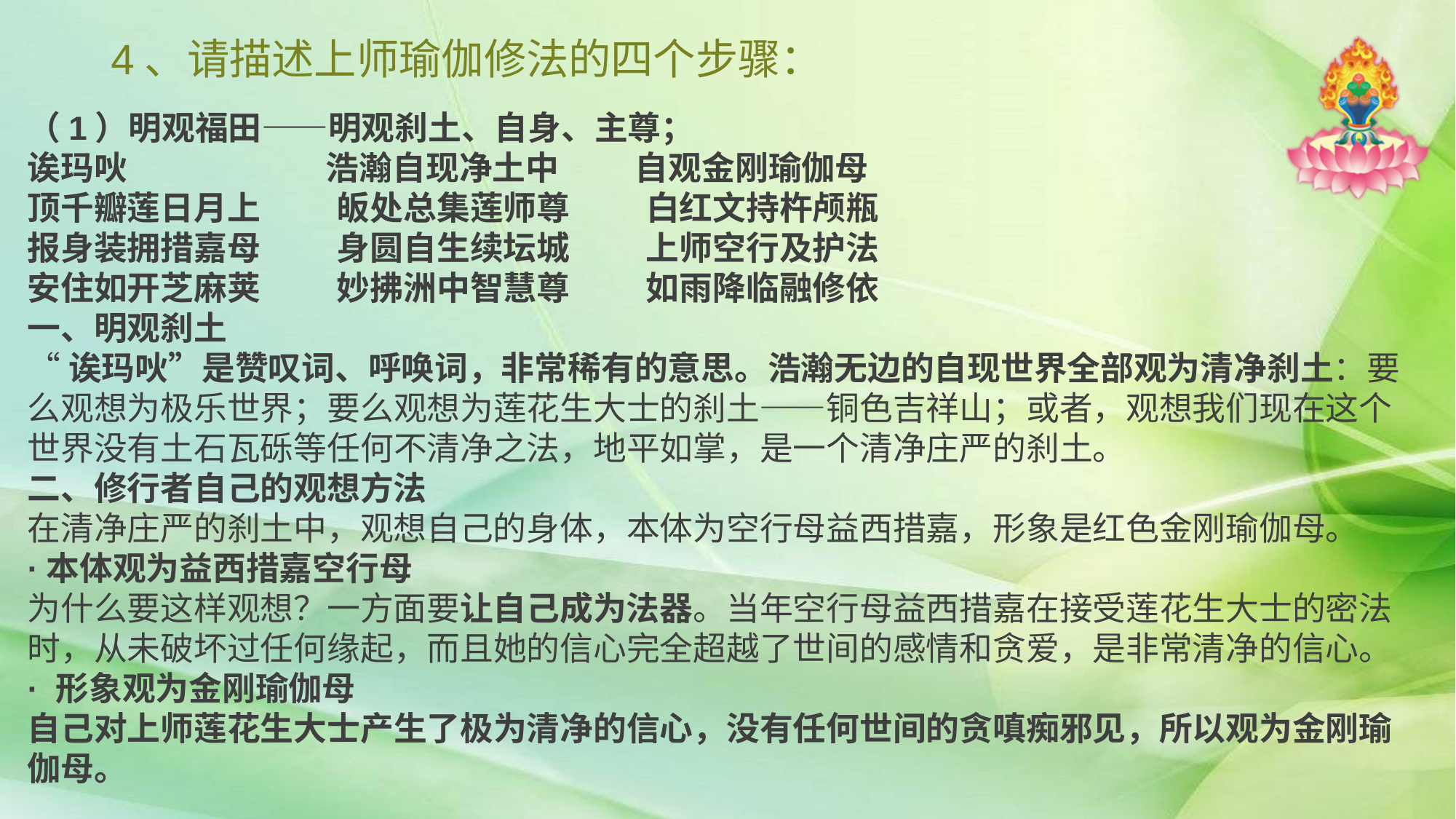

# 4、请描述上师瑜伽修法的四个步骤：
（1）明观福田——明观刹土、自身、主尊；
诶玛吙                          浩瀚自现净土中          自观金刚瑜伽母
顶千瓣莲日月上          皈处总集莲师尊          白红文持杵颅瓶
报身装拥措嘉母          身圆自生续坛城          上师空行及护法
安住如开芝麻荚          妙拂洲中智慧尊          如雨降临融修依
一、明观刹土
“诶玛吙”是赞叹词、呼唤词，非常稀有的意思。浩瀚无边的自现世界全部观为清净刹土：要么观想为极乐世界；要么观想为莲花生大士的刹土——铜色吉祥山；或者，观想我们现在这个世界没有土石瓦砾等任何不清净之法，地平如掌，是一个清净庄严的刹土。
二、修行者自己的观想方法
在清净庄严的刹土中，观想自己的身体，本体为空行母益西措嘉，形象是红色金刚瑜伽母。
·本体观为益西措嘉空行母
为什么要这样观想？一方面要让自己成为法器。当年空行母益西措嘉在接受莲花生大士的密法时，从未破坏过任何缘起，而且她的信心完全超越了世间的感情和贪爱，是非常清净的信心。
· 形象观为金刚瑜伽母
自己对上师莲花生大士产生了极为清净的信心，没有任何世间的贪嗔痴邪见，所以观为金刚瑜伽母。